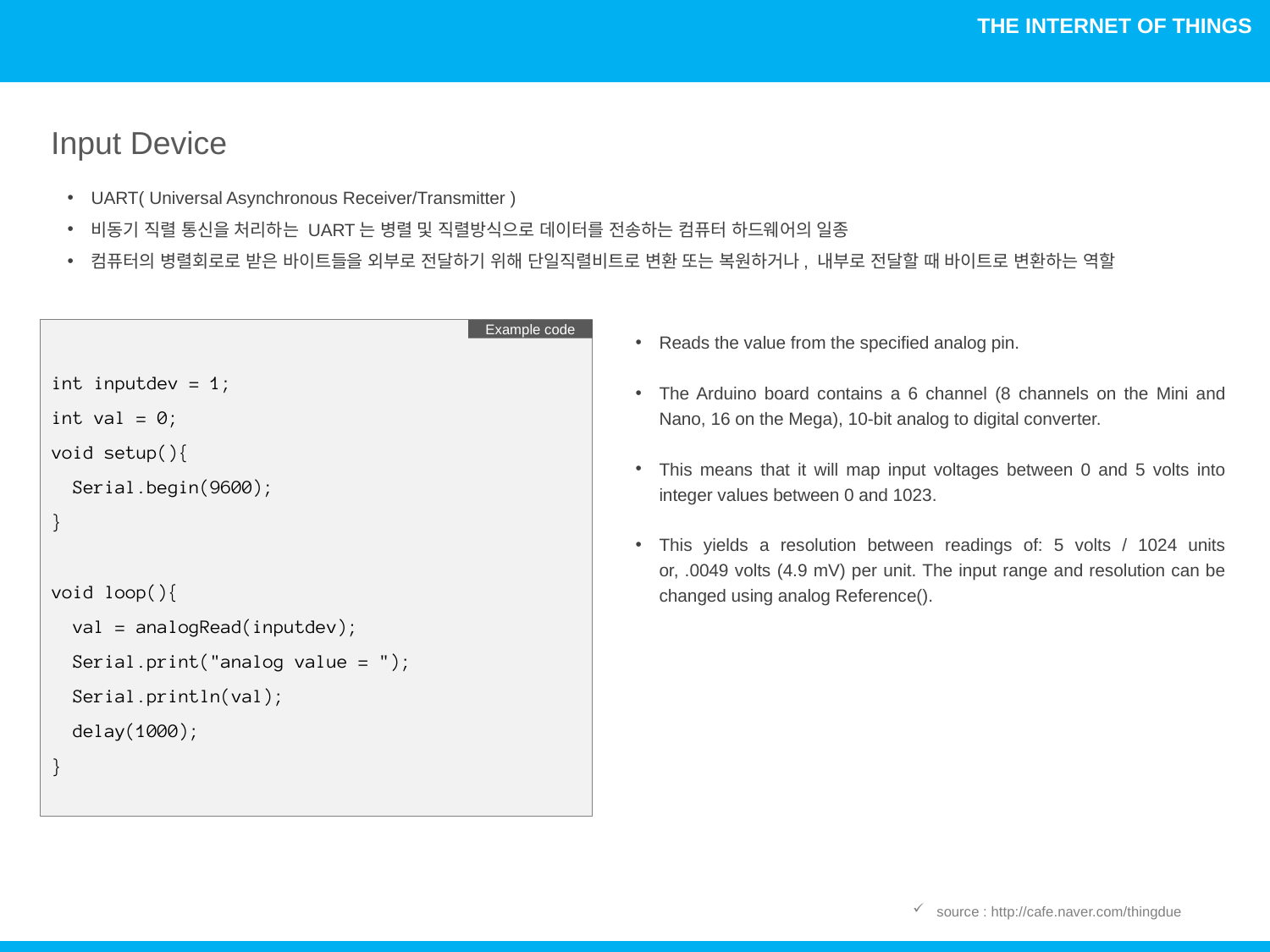

Input Device
UART( Universal Asynchronous Receiver/Transmitter )
비동기 직렬 통신을 처리하는 UART는 병렬 및 직렬방식으로 데이터를 전송하는 컴퓨터 하드웨어의 일종
컴퓨터의 병렬회로로 받은 바이트들을 외부로 전달하기 위해 단일직렬비트로 변환 또는 복원하거나, 내부로 전달할 때 바이트로 변환하는 역할
int inputdev = 1;
int val = 0;
void setup(){
  Serial.begin(9600);
}

void loop(){
  val = analogRead(inputdev);
  Serial.print("analog value = ");
  Serial.println(val);
  delay(1000);
}
Example code
Reads the value from the specified analog pin.

The Arduino board contains a 6 channel (8 channels on the Mini and Nano, 16 on the Mega), 10-bit analog to digital converter.

This means that it will map input voltages between 0 and 5 volts into integer values between 0 and 1023.

This yields a resolution between readings of: 5 volts / 1024 units or, .0049 volts (4.9 mV) per unit. The input range and resolution can be changed using analog Reference().
source : http://cafe.naver.com/thingdue